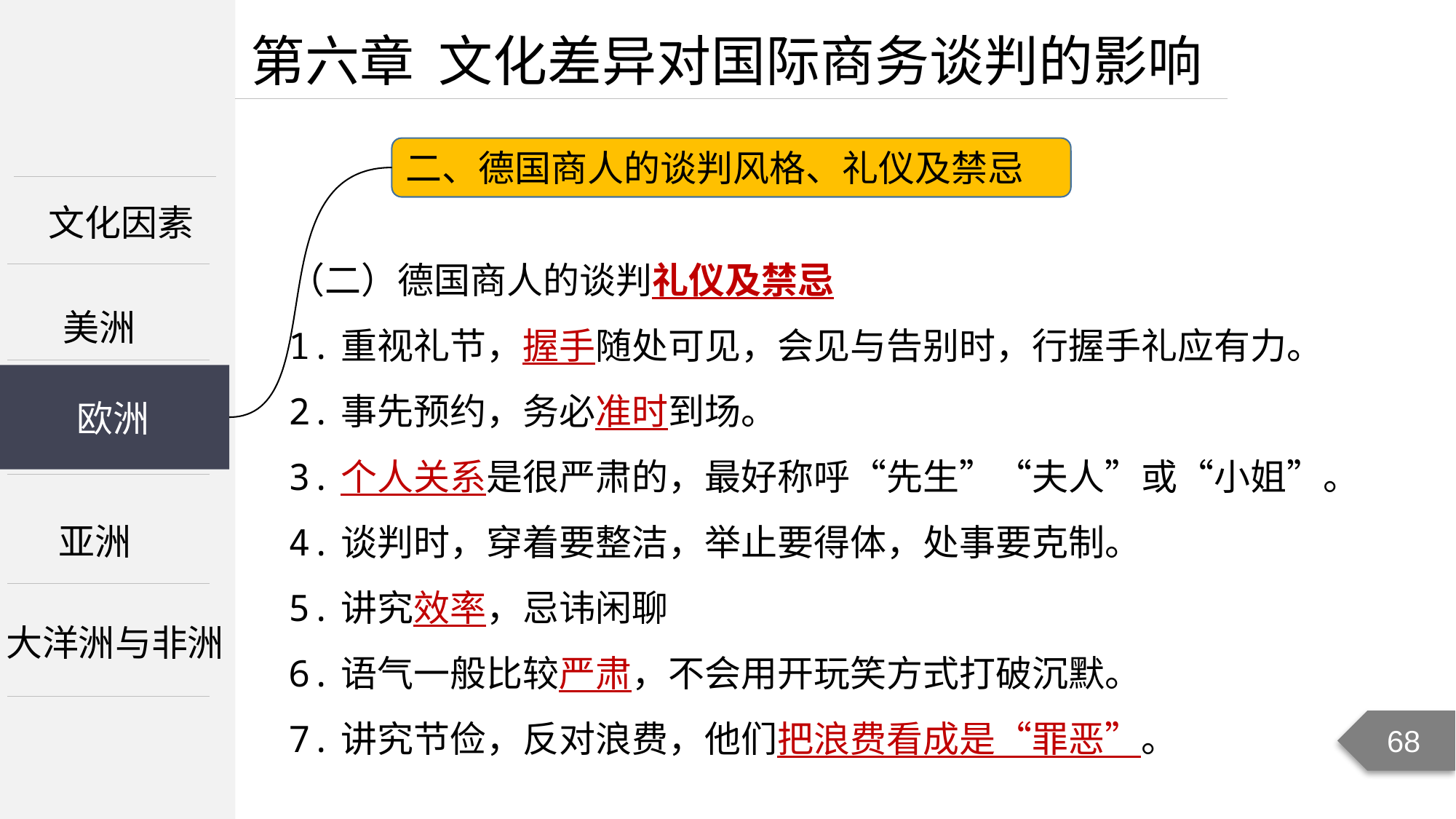

第六章  文化差异对国际商务谈判的影响
二、德国商人的谈判风格、礼仪及禁忌
文化因素
（二）德国商人的谈判礼仪及禁忌
1.重视礼节，握手随处可见，会见与告别时，行握手礼应有力。
2.事先预约，务必准时到场。
3.个人关系是很严肃的，最好称呼“先生”“夫人”或“小姐”。
4.谈判时，穿着要整洁，举止要得体，处事要克制。
5.讲究效率，忌讳闲聊
6.语气一般比较严肃，不会用开玩笑方式打破沉默。
7.讲究节俭，反对浪费，他们把浪费看成是“罪恶”。
美洲
欧洲
欧洲
亚洲
大洋洲与非洲
68